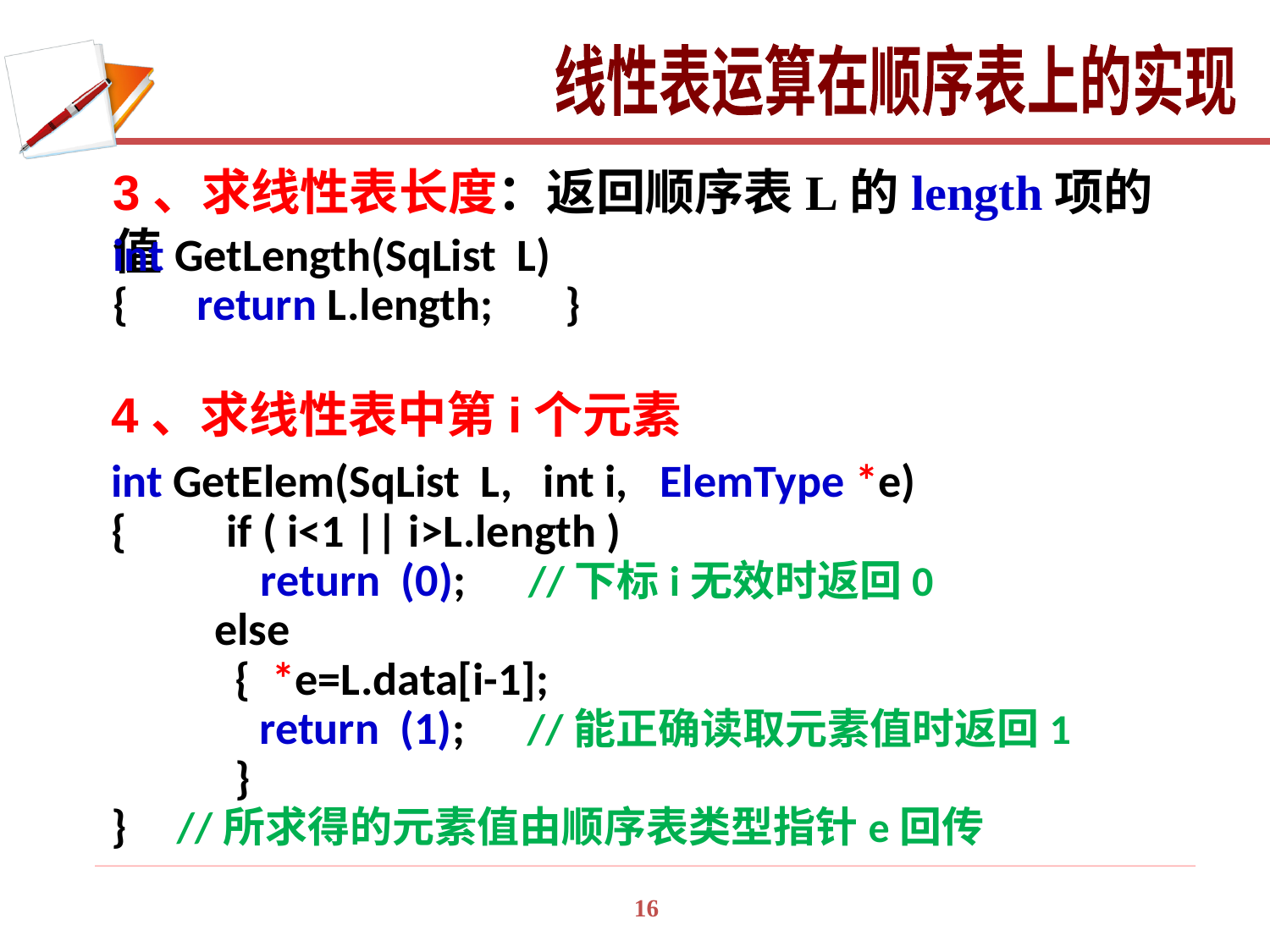

线性表运算在顺序表上的实现
3、求线性表长度：返回顺序表L的length项的值
int GetLength(SqList  L)
{　return L.length;       }
4、求线性表中第i个元素
int GetElem(SqList  L,   int i,   ElemType *e)
{　   if ( i<1 || i>L.length )
　　　return  (0);      //下标i无效时返回0
　　else
　　  {  *e=L.data[i-1];
	  return  (1);      //能正确读取元素值时返回1
　　  }
}    //所求得的元素值由顺序表类型指针e回传